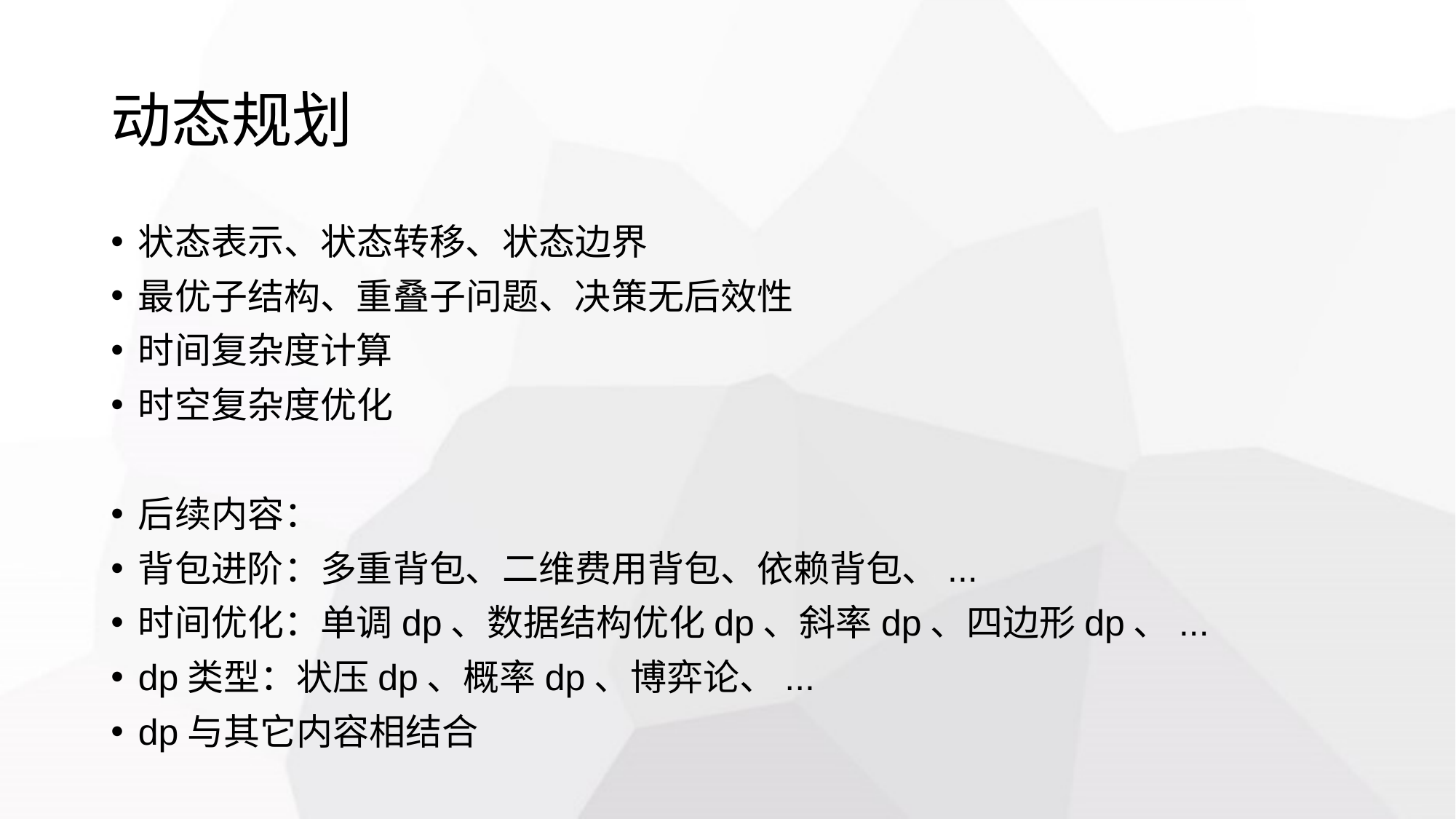

# 动态规划
状态表示、状态转移、状态边界
最优子结构、重叠子问题、决策无后效性
时间复杂度计算
时空复杂度优化

后续内容：
背包进阶：多重背包、二维费用背包、依赖背包、...
时间优化：单调dp、数据结构优化dp、斜率dp、四边形dp、...
dp类型：状压dp、概率dp、博弈论、...
dp与其它内容相结合